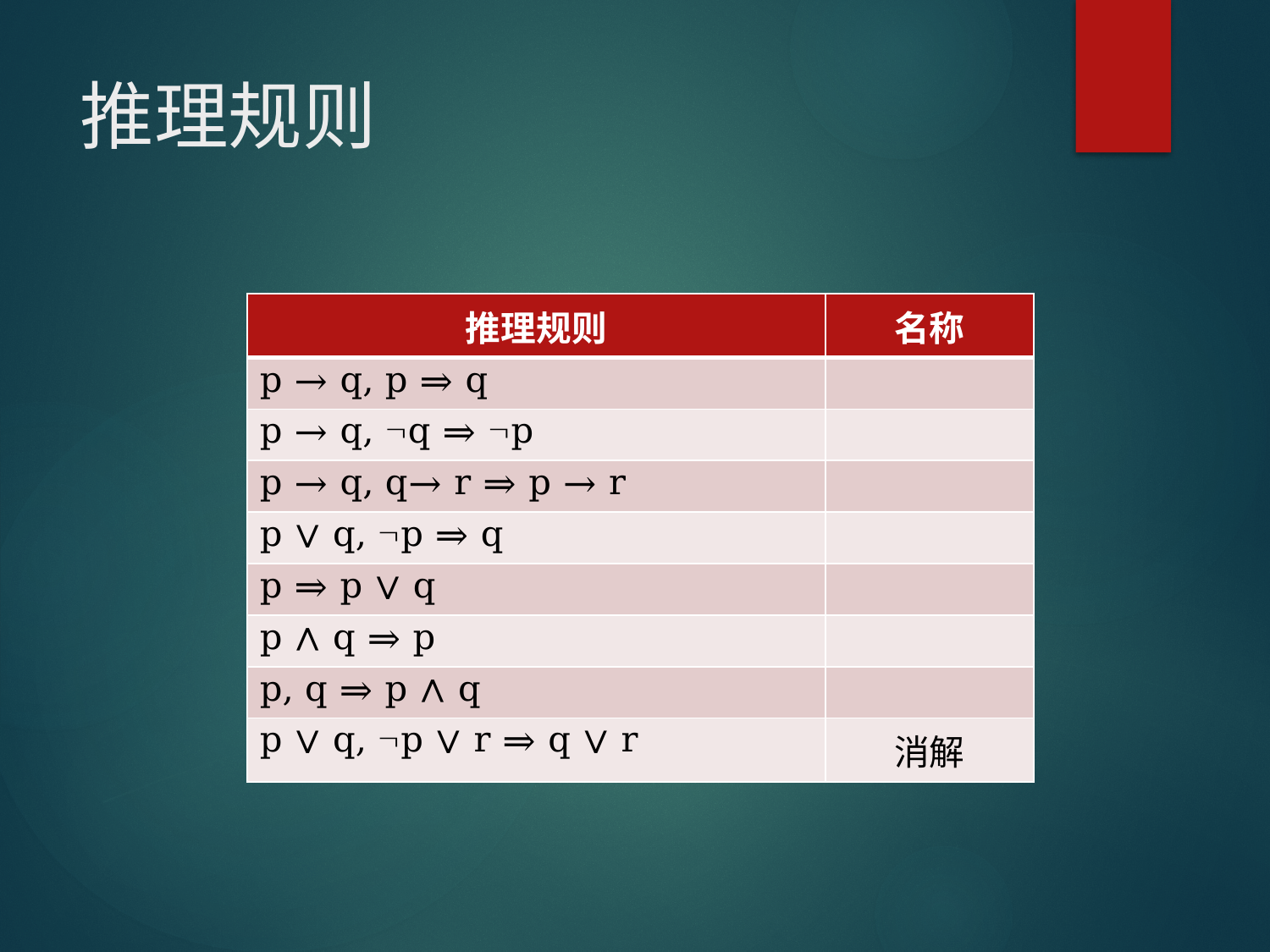

# 推理规则
| 推理规则 | 名称 |
| --- | --- |
| p → q, p ⇒ q |  |
| p → q, ¬q ⇒ ¬p |  |
| p → q, q→ r ⇒ p → r |  |
| p ∨ q, ¬p ⇒ q |  |
| p ⇒ p ∨ q |  |
| p ∧ q ⇒ p |  |
| p, q ⇒ p ∧ q |  |
| p ∨ q, ¬p ∨ r ⇒ q ∨ r | 消解 |